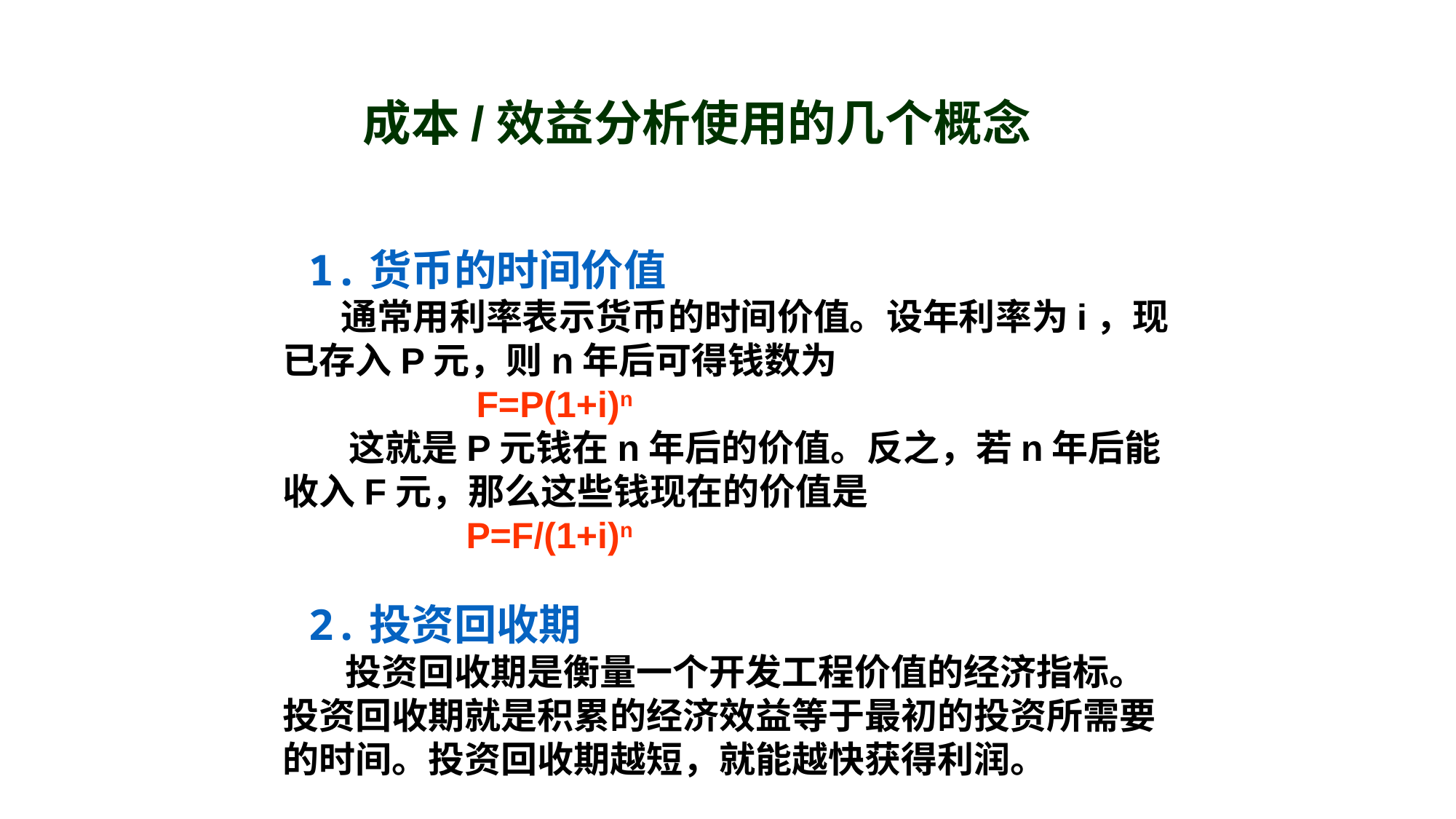

# 成本/效益分析使用的几个概念
 1.货币的时间价值
      通常用利率表示货币的时间价值。设年利率为i，现已存入P元，则n年后可得钱数为
                   F=P(1+i)n
       这就是P元钱在n年后的价值。反之，若n年后能收入F元，那么这些钱现在的价值是
                  P=F/(1+i)n

 2.投资回收期
        投资回收期是衡量一个开发工程价值的经济指标。投资回收期就是积累的经济效益等于最初的投资所需要的时间。投资回收期越短，就能越快获得利润。